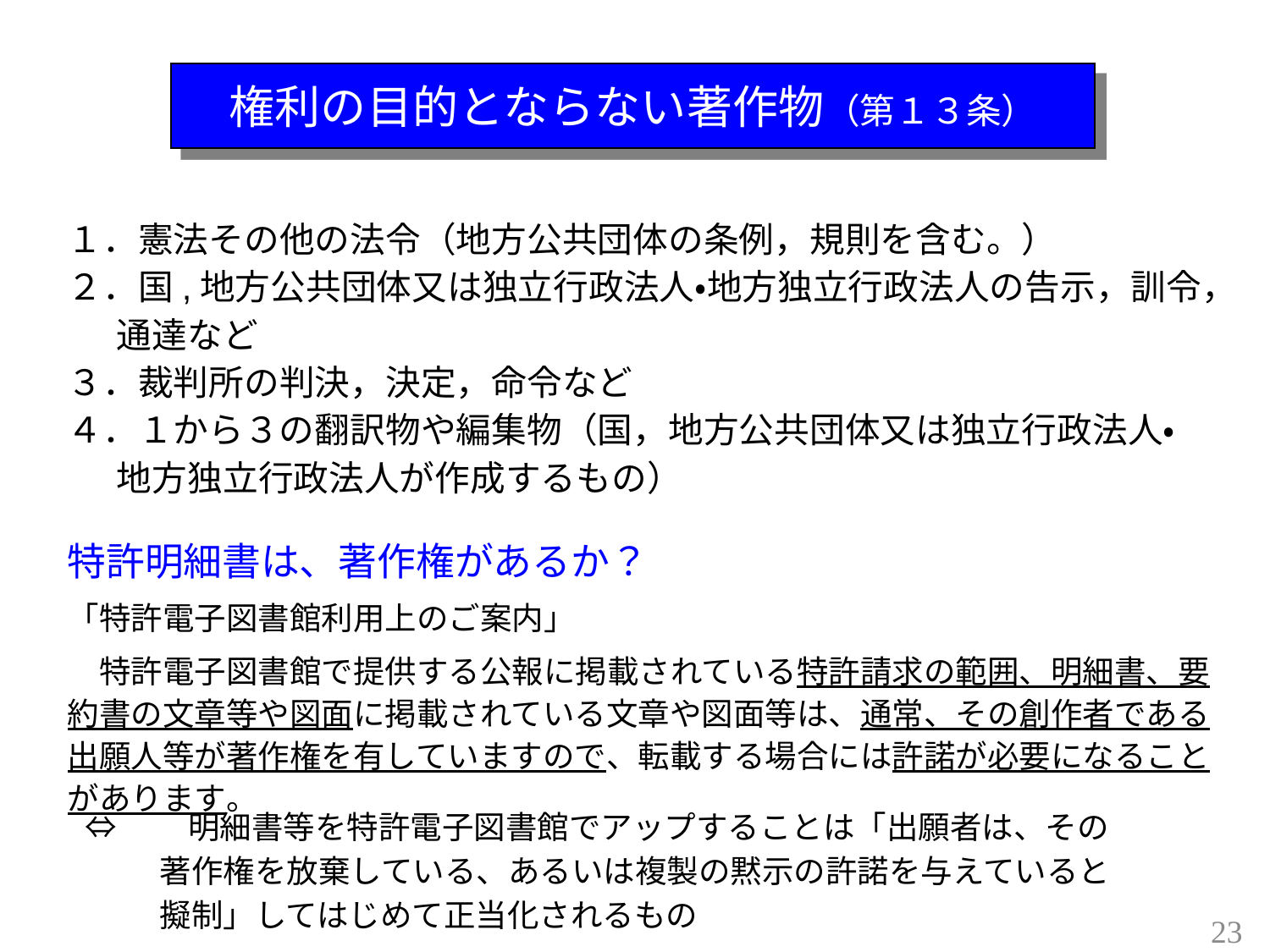

権利の目的とならない著作物（第１３条）
１．憲法その他の法令（地方公共団体の条例，規則を含む。）
２．国,地方公共団体又は独立行政法人・地方独立行政法人の告示，訓令，通達など
３．裁判所の判決，決定，命令など
４．１から３の翻訳物や編集物（国，地方公共団体又は独立行政法人・地方独立行政法人が作成するもの）
特許明細書は、著作権があるか？
「特許電子図書館利用上のご案内」
　特許電子図書館で提供する公報に掲載されている特許請求の範囲、明細書、要約書の文章等や図面に掲載されている文章や図面等は、通常、その創作者である出願人等が著作権を有していますので、転載する場合には許諾が必要になることがあります。
⇔　　明細書等を特許電子図書館でアップすることは「出願者は、その著作権を放棄している、あるいは複製の黙示の許諾を与えていると擬制」してはじめて正当化されるもの
23